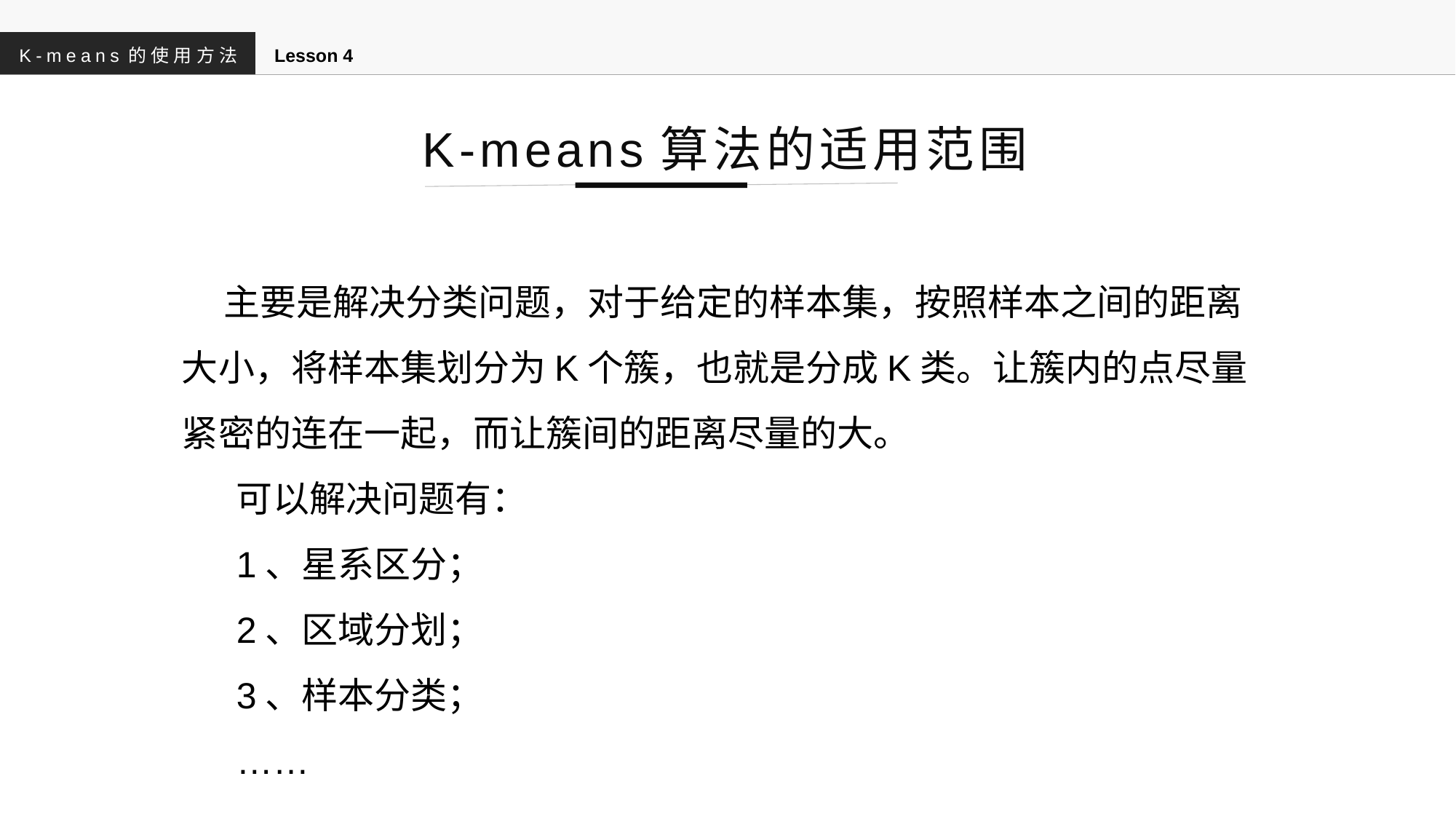

K-means的使用方法
Lesson 4
K-means算法的适用范围

    主要是解决分类问题，对于给定的样本集，按照样本之间的距离大小，将样本集划分为K个簇，也就是分成K类。让簇内的点尽量紧密的连在一起，而让簇间的距离尽量的大。
可以解决问题有：
1、星系区分；
2、区域分划；
3、样本分类；
……